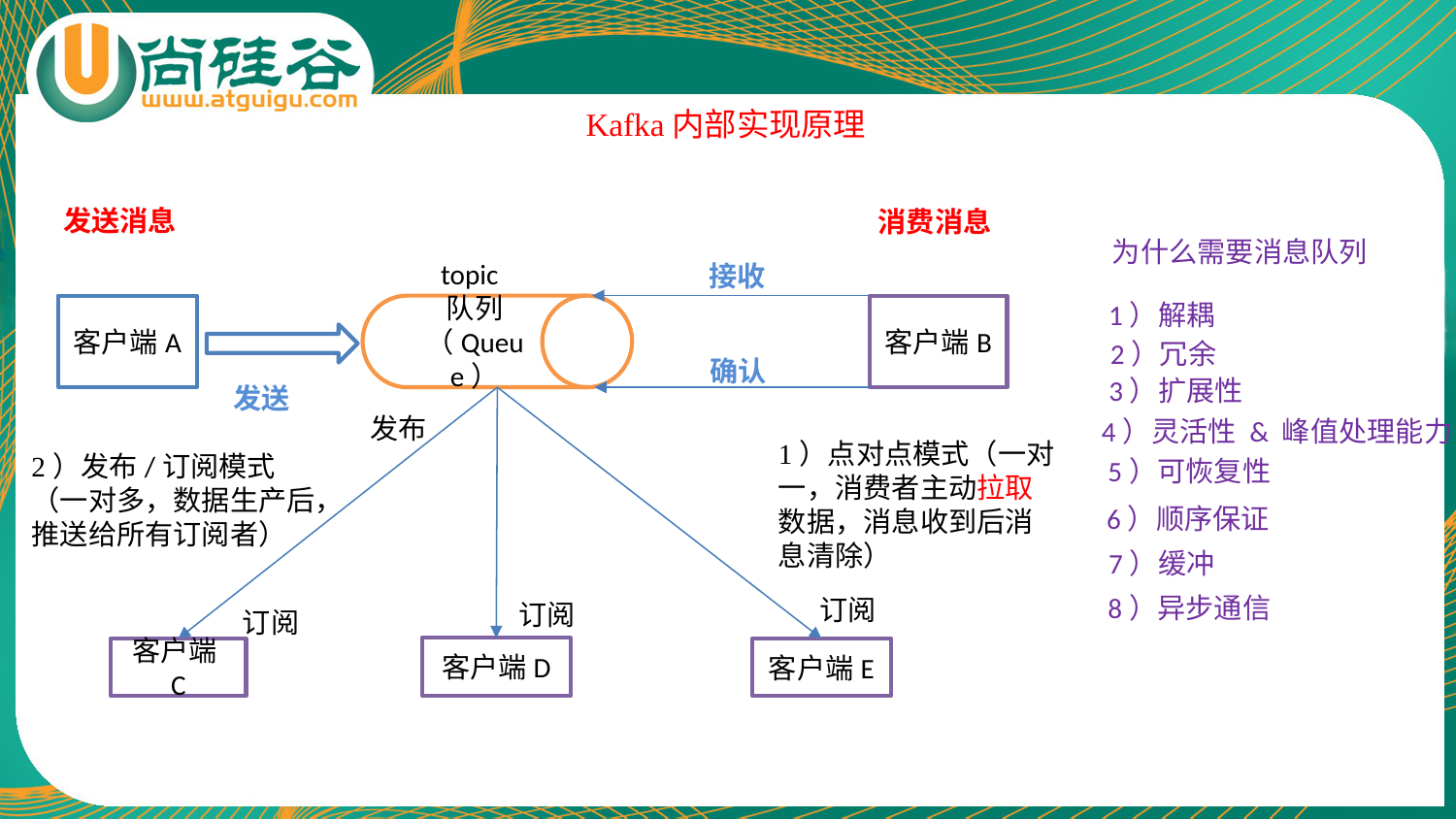

Kafka内部实现原理
发送消息
消费消息
为什么需要消息队列
接收
topic
1）解耦
客户端A
客户端B
队列（Queue）

2）冗余
确认
3）扩展性
发送
发布
4）灵活性 & 峰值处理能力
1）点对点模式（一对一，消费者主动拉取数据，消息收到后消息清除）
2）发布/订阅模式（一对多，数据生产后，推送给所有订阅者）
5）可恢复性
6）顺序保证
7）缓冲
8）异步通信
订阅
订阅
订阅
客户端D
客户端C
客户端E